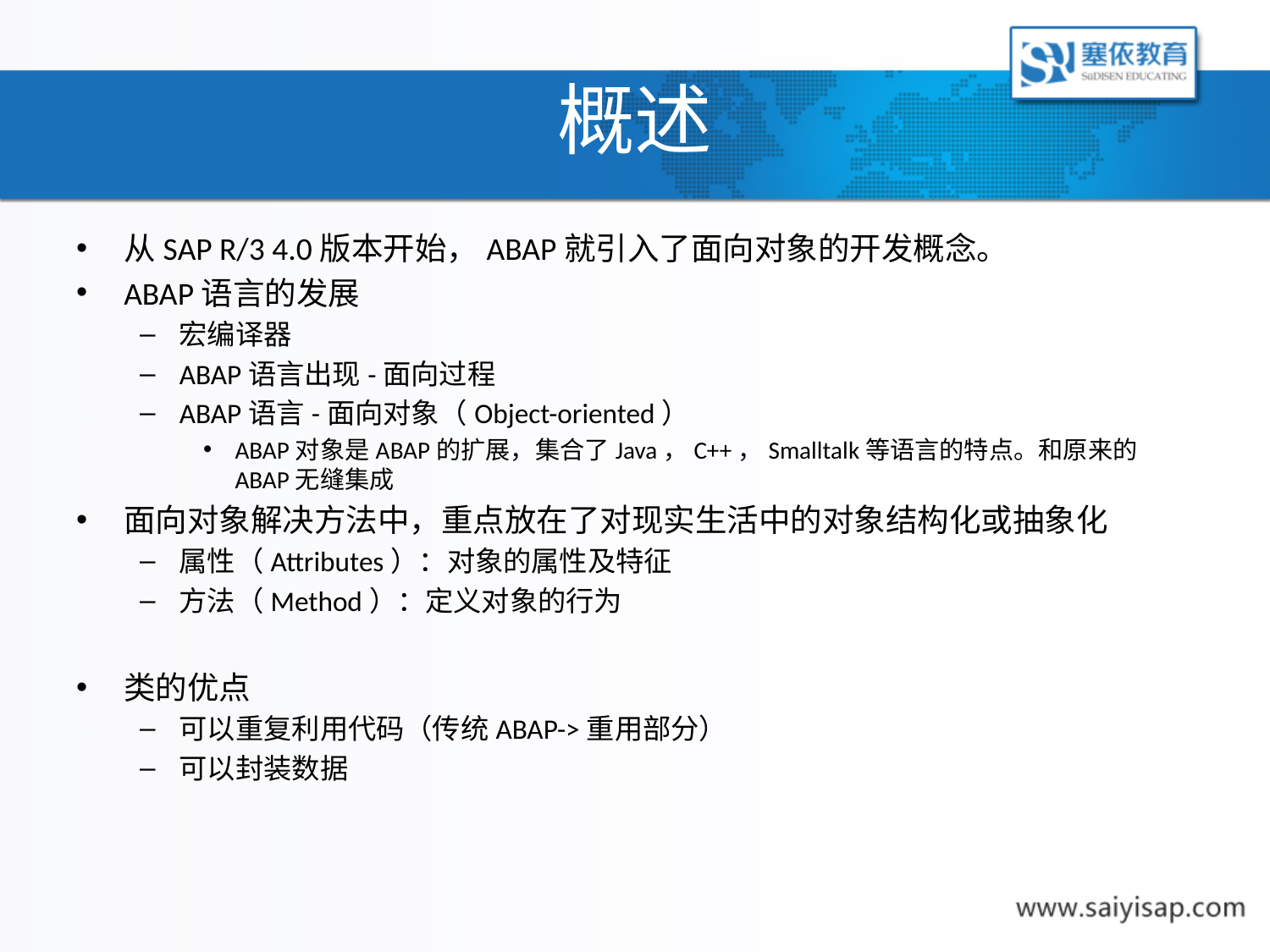

# 概述
从SAP R/3 4.0版本开始，ABAP就引入了面向对象的开发概念。
ABAP语言的发展
宏编译器
ABAP语言出现-面向过程
ABAP语言-面向对象（Object-oriented）
ABAP对象是ABAP的扩展，集合了Java，C++，Smalltalk等语言的特点。和原来的ABAP无缝集成
面向对象解决方法中，重点放在了对现实生活中的对象结构化或抽象化
属性（Attributes）：对象的属性及特征
方法（Method）：定义对象的行为

类的优点
可以重复利用代码（传统ABAP->重用部分）
可以封装数据